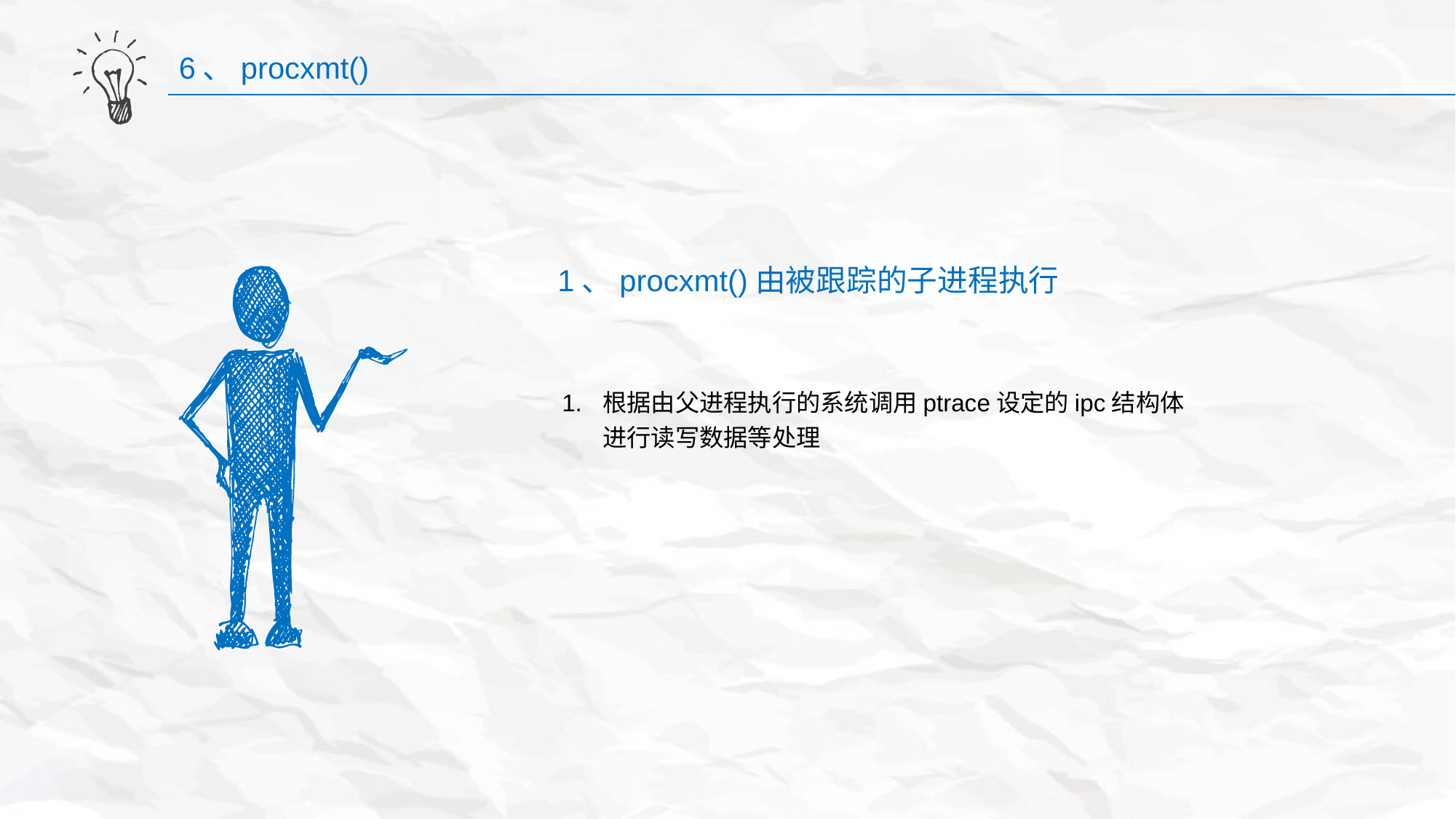

6、procxmt()
1、procxmt()由被跟踪的子进程执行
根据由父进程执行的系统调用ptrace设定的ipc结构体进行读写数据等处理